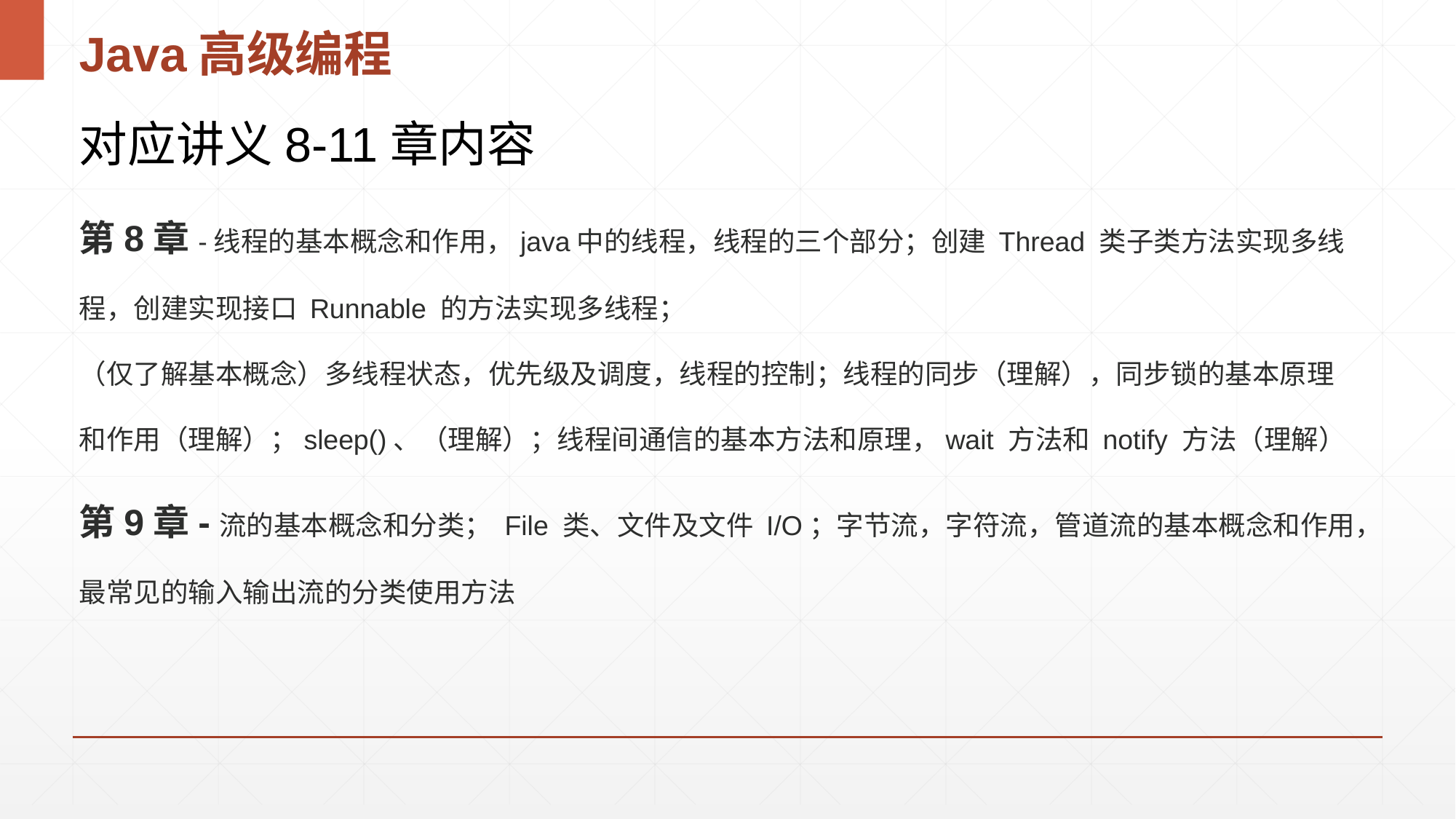

# Java高级编程
对应讲义8-11章内容
第8章-线程的基本概念和作用，java中的线程，线程的三个部分；创建 Thread 类子类方法实现多线程，创建实现接口 Runnable 的方法实现多线程；
（仅了解基本概念）多线程状态，优先级及调度，线程的控制；线程的同步（理解），同步锁的基本原理和作用（理解）；sleep()、（理解）；线程间通信的基本方法和原理，wait 方法和 notify 方法（理解）
第9章-流的基本概念和分类； File 类、文件及文件 I/O；字节流，字符流，管道流的基本概念和作用，最常见的输入输出流的分类使用方法